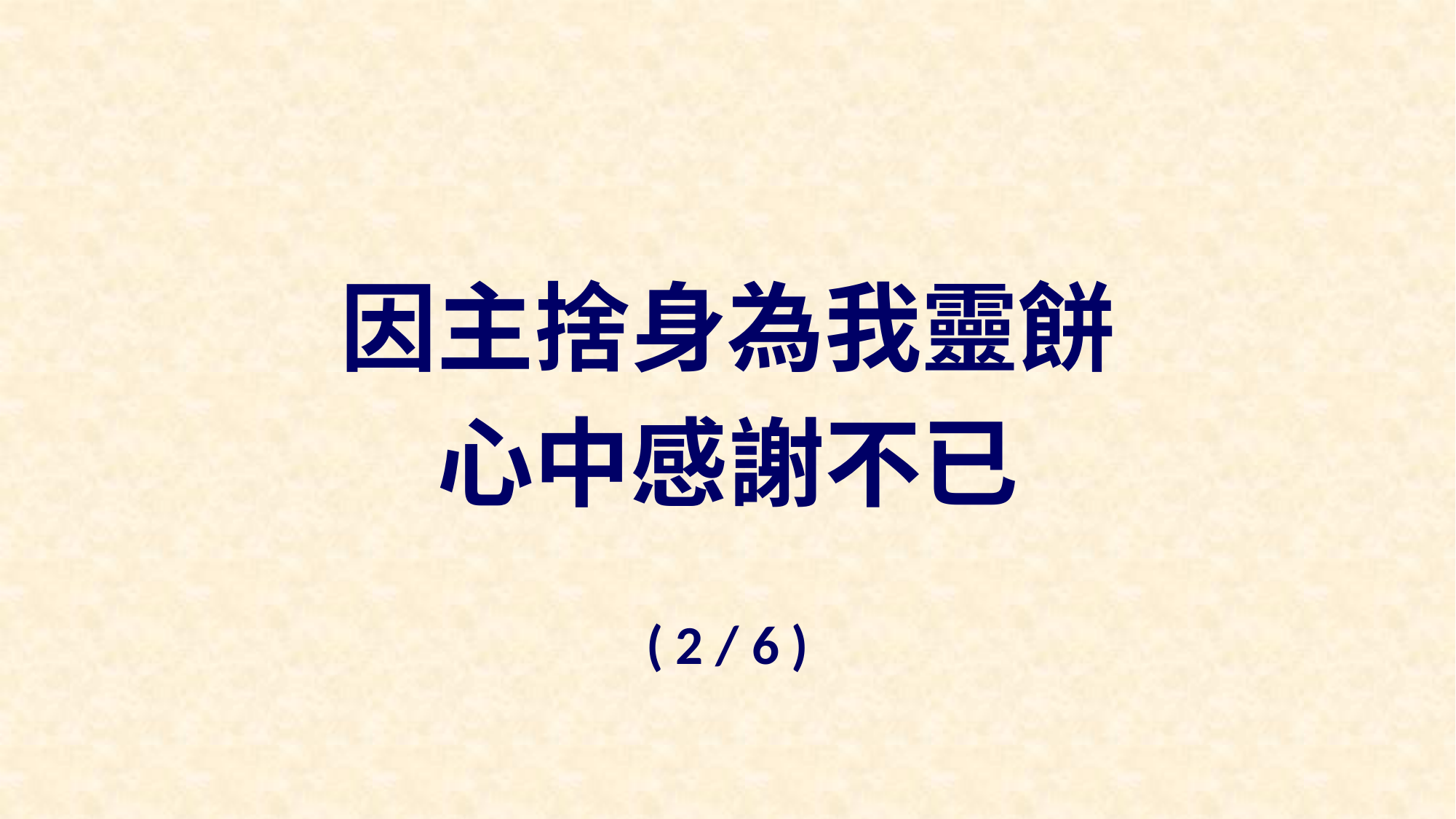

因主捨身為我靈餅
心中感謝不已
( 2 / 6 )